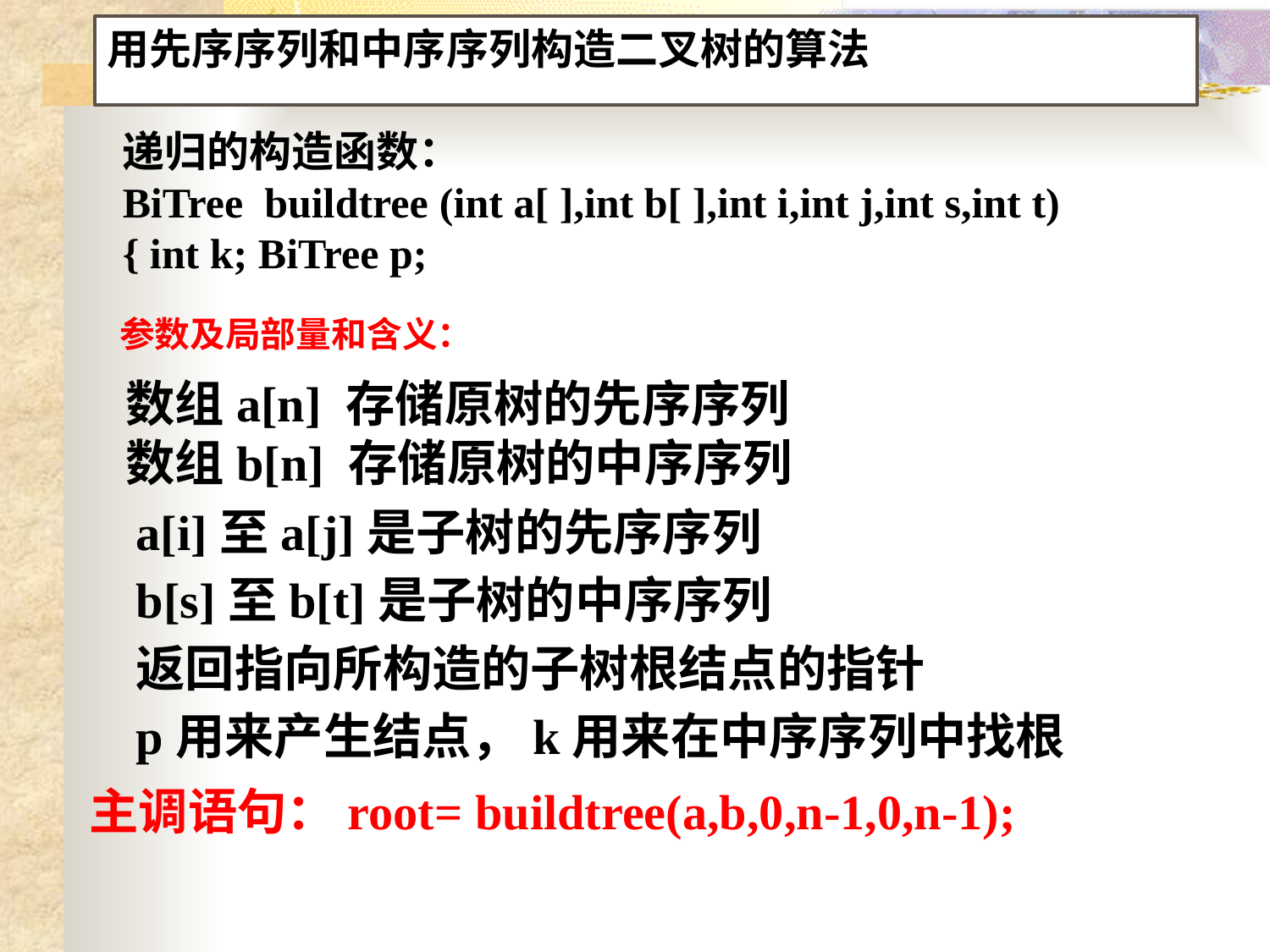

用先序序列和中序序列构造二叉树的算法
递归的构造函数：
BiTree  buildtree (int a[ ],int b[ ],int i,int j,int s,int t)
{ int k; BiTree p;
参数及局部量和含义：
数组a[n] 存储原树的先序序列
数组b[n] 存储原树的中序序列
a[i]至a[j]是子树的先序序列
b[s]至b[t]是子树的中序序列
返回指向所构造的子树根结点的指针
p用来产生结点，k用来在中序序列中找根
主调语句：root= buildtree(a,b,0,n-1,0,n-1);